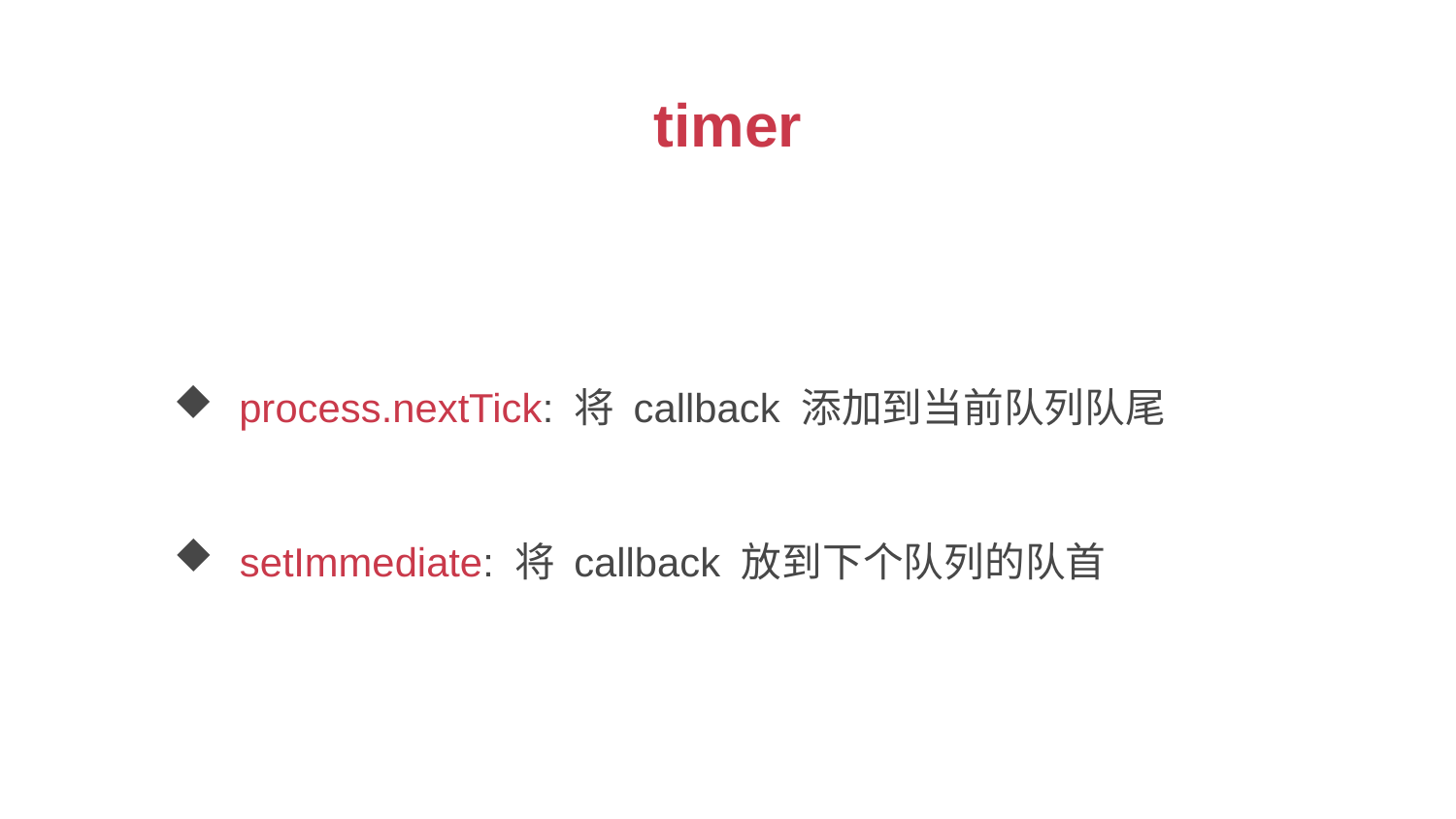

timer
 process.nextTick: 将 callback 添加到当前队列队尾
 setImmediate: 将 callback 放到下个队列的队首